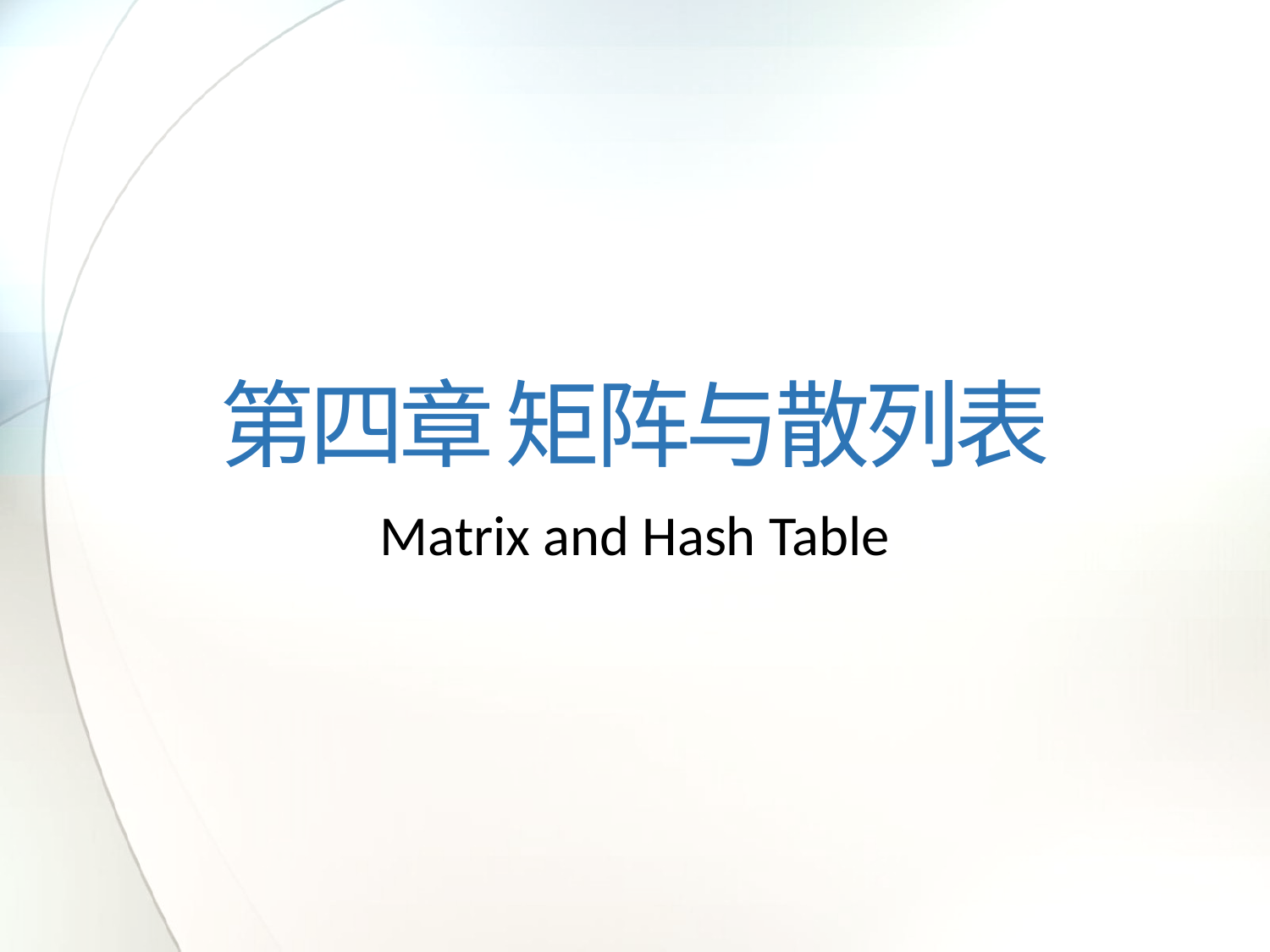

# 第四章 矩阵与散列表
Matrix and Hash Table